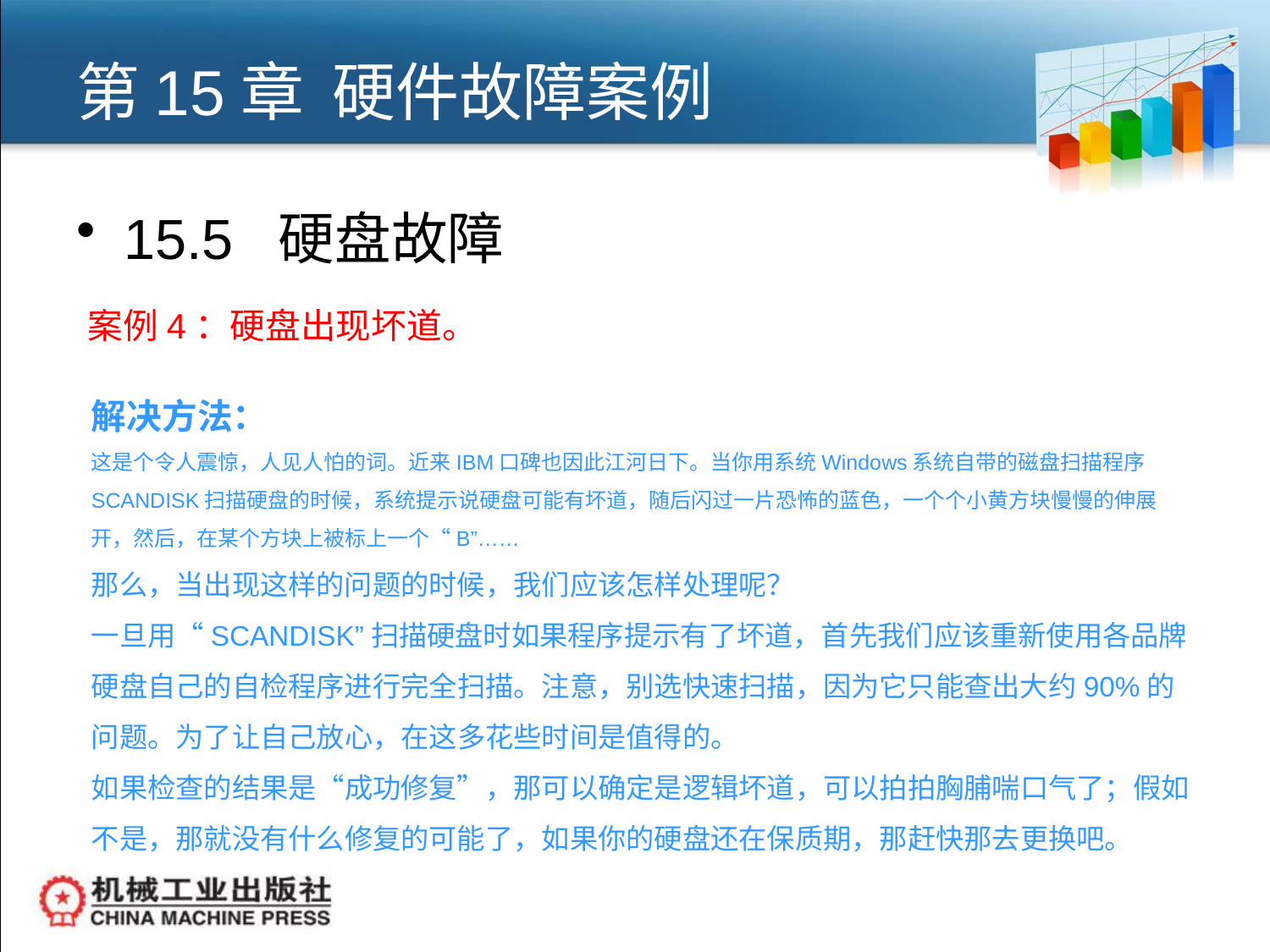

# 第15章  硬件故障案例
15.5  硬盘故障
案例4：硬盘出现坏道。
解决方法：
这是个令人震惊，人见人怕的词。近来IBM口碑也因此江河日下。当你用系统Windows系统自带的磁盘扫描程序SCANDISK扫描硬盘的时候，系统提示说硬盘可能有坏道，随后闪过一片恐怖的蓝色，一个个小黄方块慢慢的伸展开，然后，在某个方块上被标上一个“B”……
那么，当出现这样的问题的时候，我们应该怎样处理呢？
一旦用“SCANDISK”扫描硬盘时如果程序提示有了坏道，首先我们应该重新使用各品牌硬盘自己的自检程序进行完全扫描。注意，别选快速扫描，因为它只能查出大约90%的问题。为了让自己放心，在这多花些时间是值得的。
如果检查的结果是“成功修复”，那可以确定是逻辑坏道，可以拍拍胸脯喘口气了；假如不是，那就没有什么修复的可能了，如果你的硬盘还在保质期，那赶快那去更换吧。